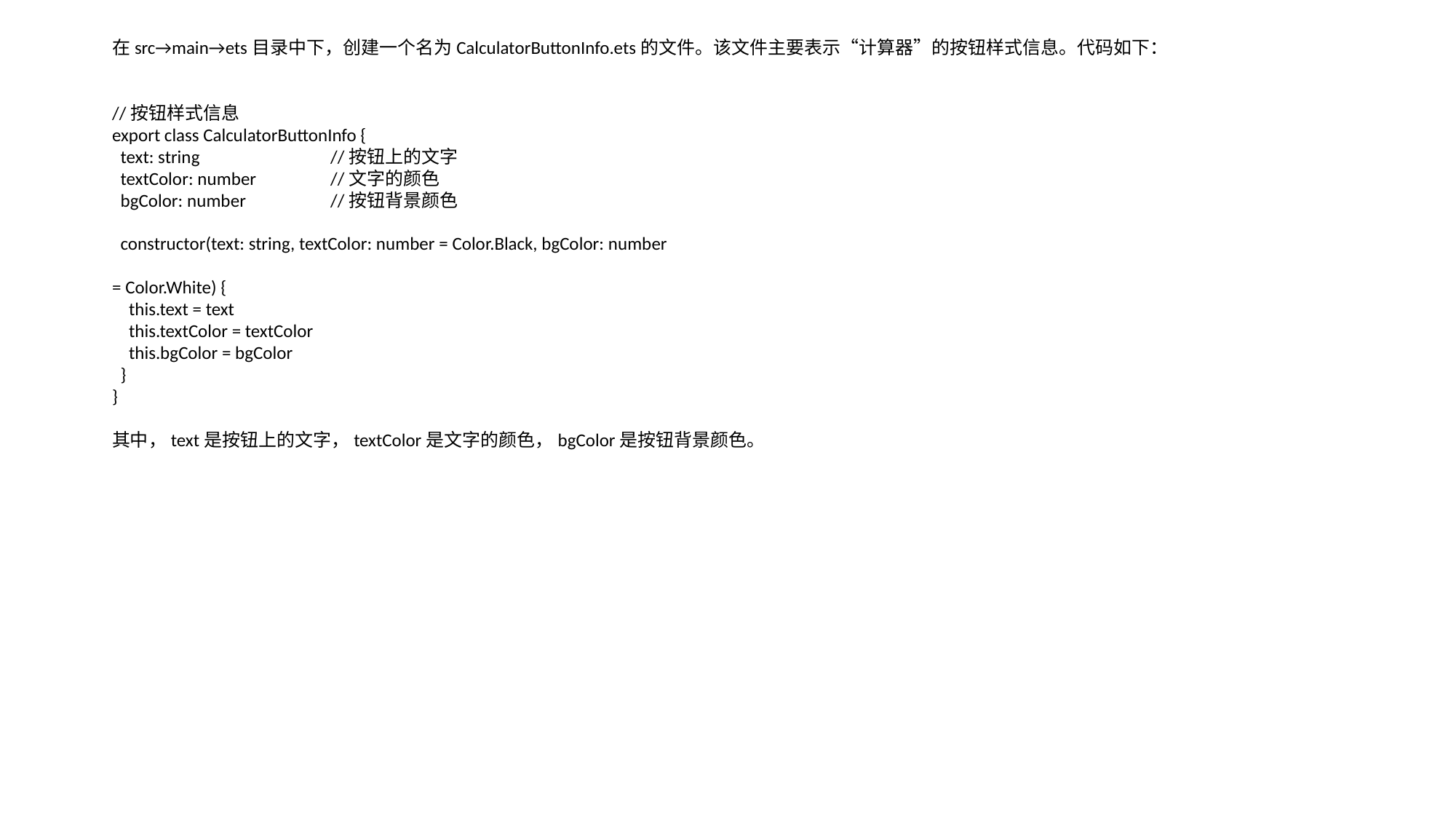

# 4.7.4  新增CalculatorButtonInfo.ets文件
在src→main→ets目录中下，创建一个名为CalculatorButtonInfo.ets的文件。该文件主要表示“计算器”的按钮样式信息。代码如下：

//按钮样式信息
export class CalculatorButtonInfo {
  text: string 		//按钮上的文字
  textColor: number 	//文字的颜色
  bgColor: number 	//按钮背景颜色

  constructor(text: string, textColor: number = Color.Black, bgColor: number

= Color.White) {
    this.text = text
    this.textColor = textColor
    this.bgColor = bgColor
  }
}

其中，text是按钮上的文字，textColor是文字的颜色，bgColor是按钮背景颜色。